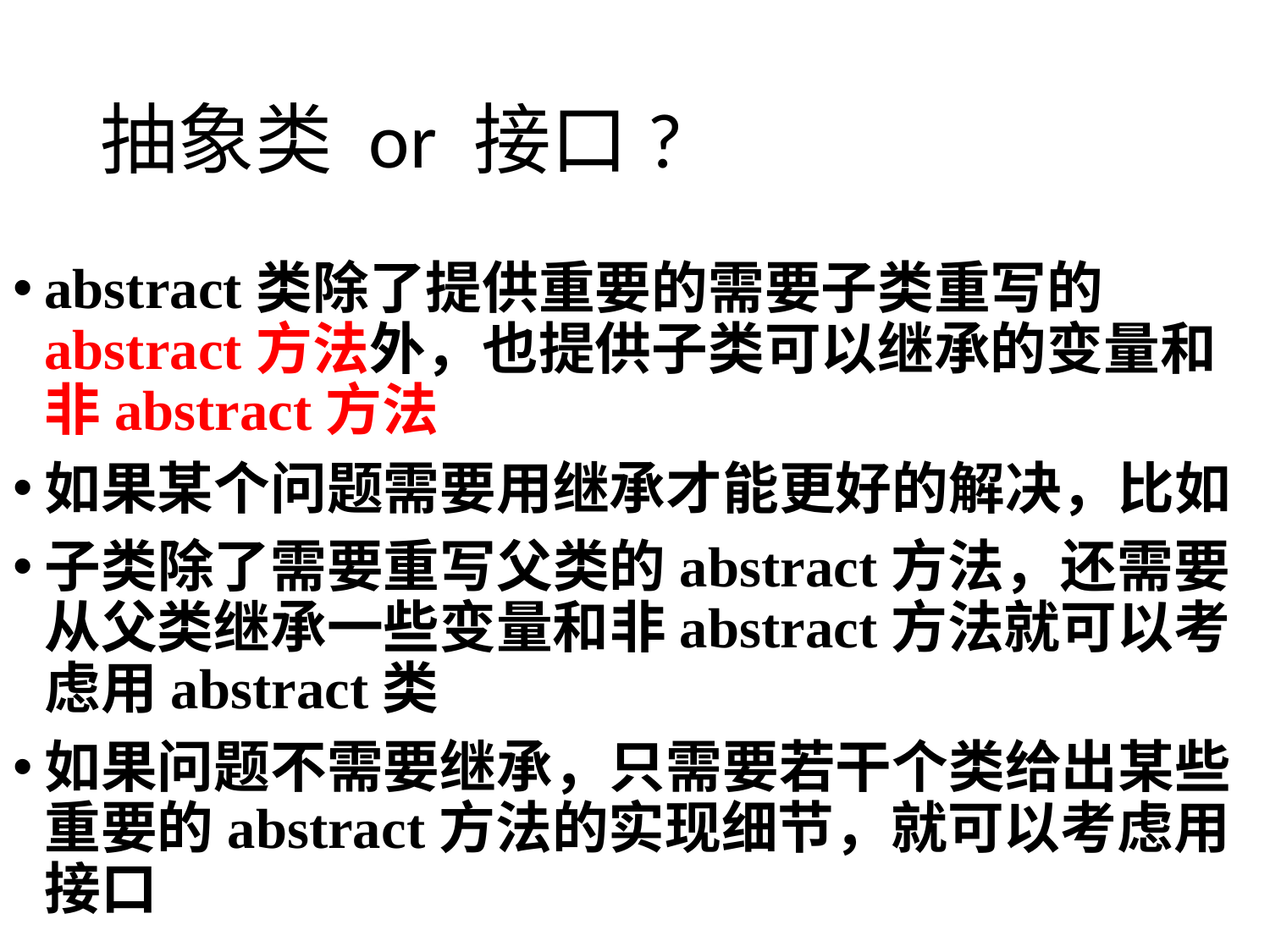

# 抽象类 or 接口?
abstract类除了提供重要的需要子类重写的abstract方法外，也提供子类可以继承的变量和非abstract方法
如果某个问题需要用继承才能更好的解决，比如
子类除了需要重写父类的abstract方法，还需要从父类继承一些变量和非abstract方法就可以考虑用abstract类
如果问题不需要继承，只需要若干个类给出某些重要的abstract方法的实现细节，就可以考虑用接口